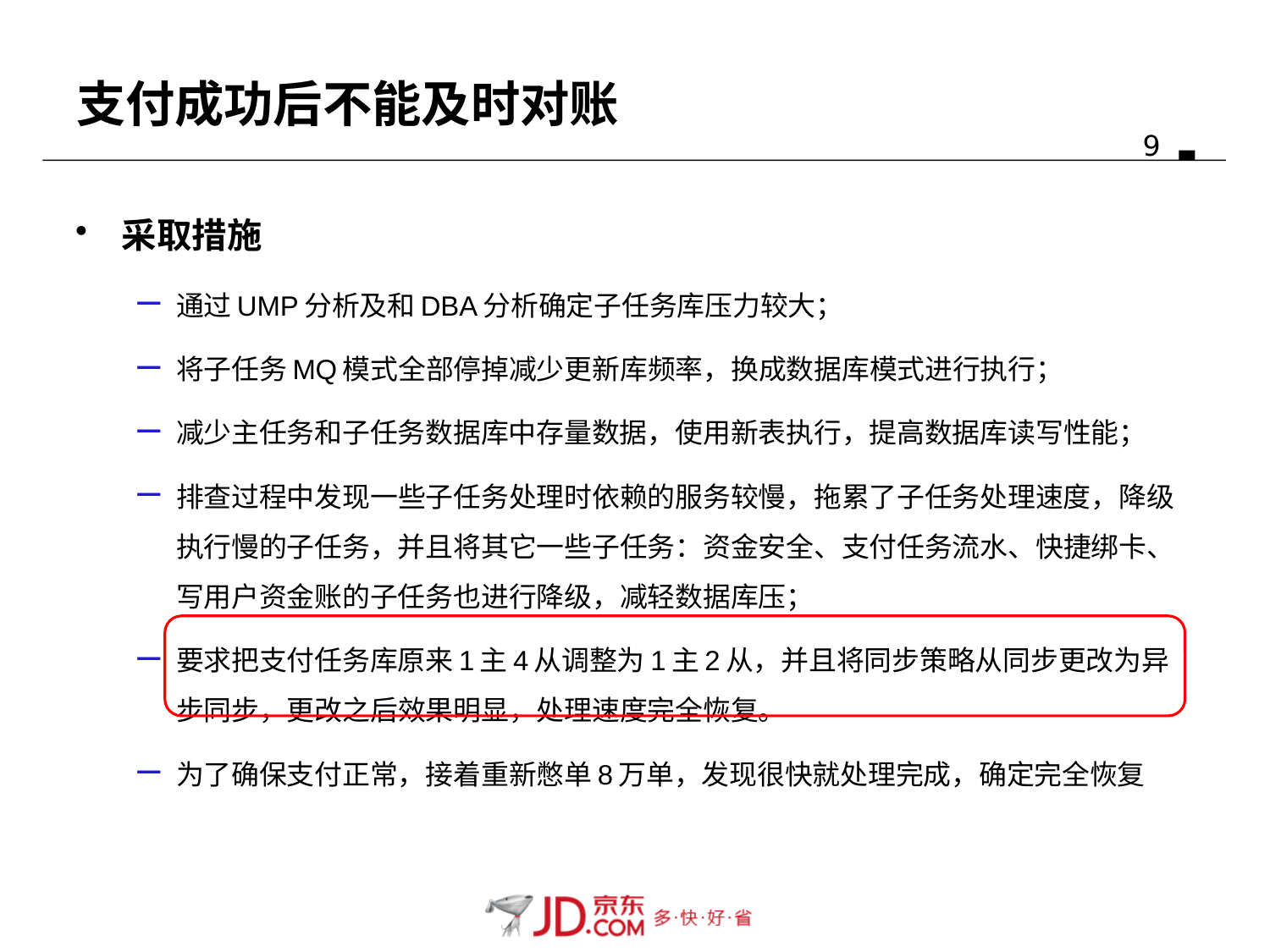

# 支付成功后不能及时对账
采取措施
通过UMP分析及和DBA分析确定子任务库压力较大；
将子任务MQ模式全部停掉减少更新库频率，换成数据库模式进行执行；
减少主任务和子任务数据库中存量数据，使用新表执行，提高数据库读写性能；
排查过程中发现一些子任务处理时依赖的服务较慢，拖累了子任务处理速度，降级执行慢的子任务，并且将其它一些子任务：资金安全、支付任务流水、快捷绑卡、写用户资金账的子任务也进行降级，减轻数据库压；
要求把支付任务库原来1主4从调整为1主2从，并且将同步策略从同步更改为异步同步，更改之后效果明显，处理速度完全恢复。
为了确保支付正常，接着重新憋单8万单，发现很快就处理完成，确定完全恢复